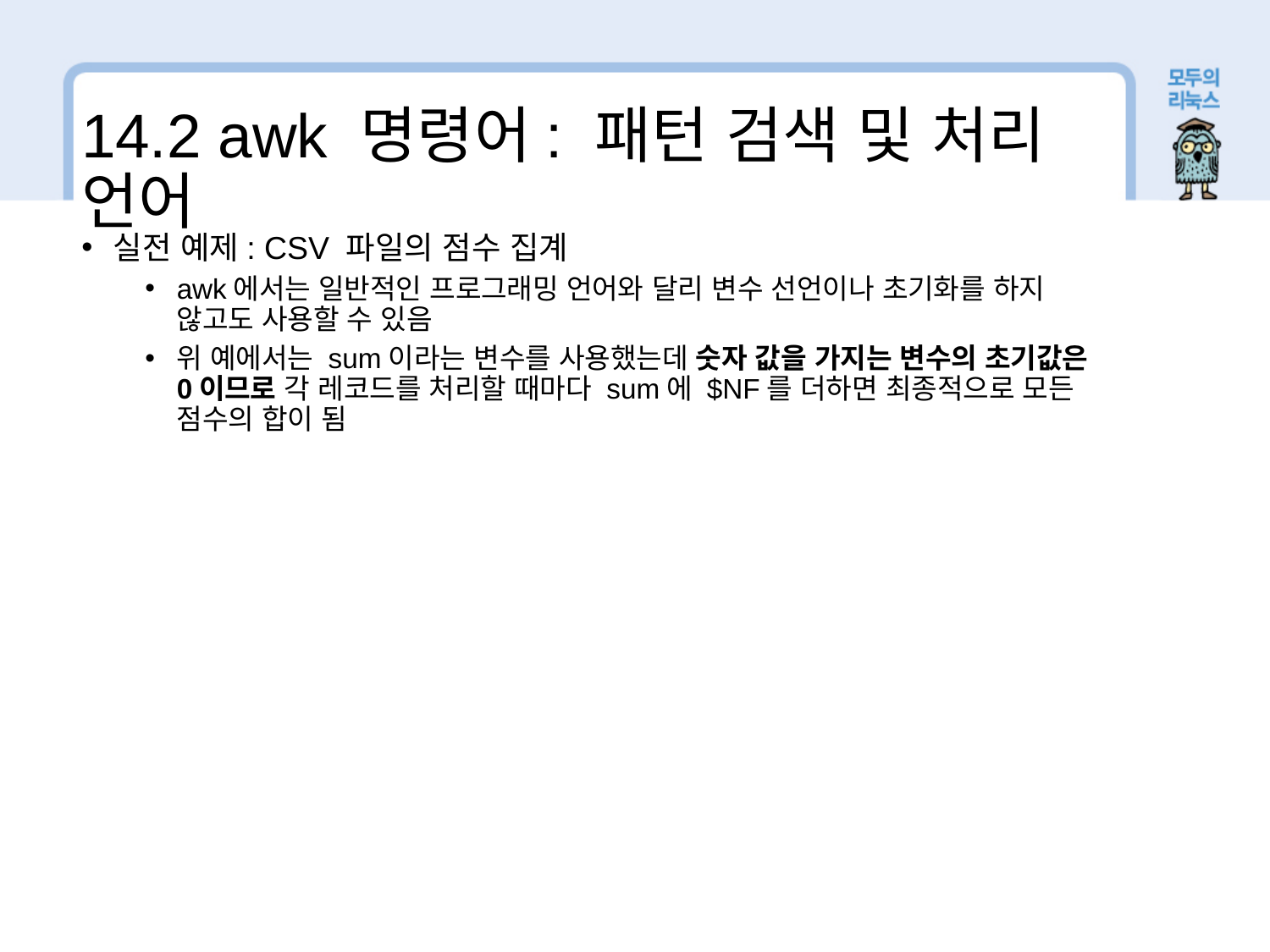

14.2 awk 명령어: 패턴 검색 및 처리 언어
실전 예제: CSV 파일의 점수 집계
awk에서는 일반적인 프로그래밍 언어와 달리 변수 선언이나 초기화를 하지 않고도 사용할 수 있음
위 예에서는 sum이라는 변수를 사용했는데 숫자 값을 가지는 변수의 초기값은 0이므로 각 레코드를 처리할 때마다 sum에 $NF를 더하면 최종적으로 모든 점수의 합이 됨